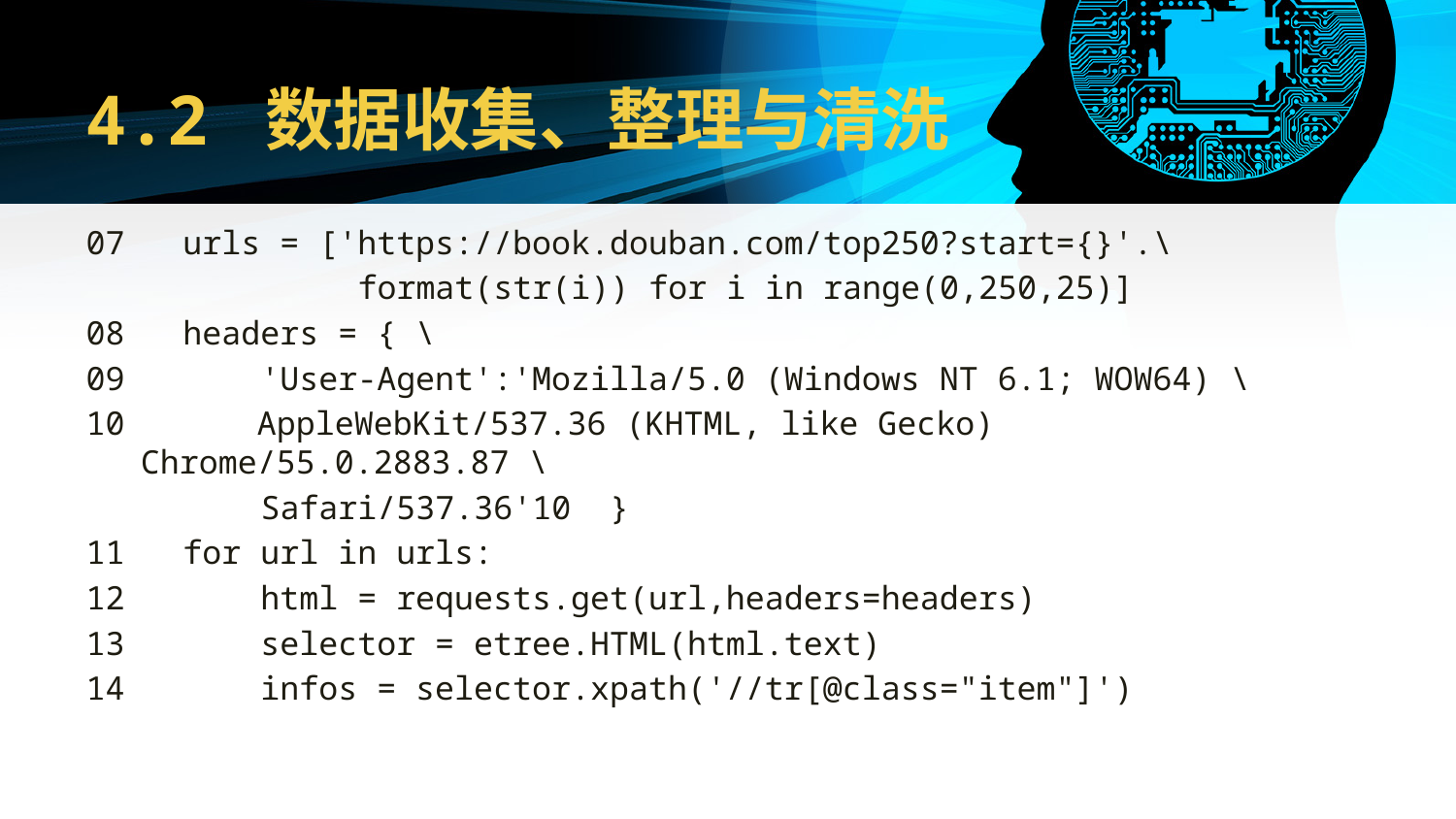

# 4.2 数据收集、整理与清洗
07   urls = ['https://book.douban.com/top250?start={}'.\
              format(str(i)) for i in range(0,250,25)]
08   headers = { \
09       'User-Agent':'Mozilla/5.0 (Windows NT 6.1; WOW64) \
      AppleWebKit/537.36 (KHTML, like Gecko) Chrome/55.0.2883.87 \
         Safari/537.36'10  }
11   for url in urls:
12       html = requests.get(url,headers=headers)
13       selector = etree.HTML(html.text)
14       infos = selector.xpath('//tr[@class="item"]')